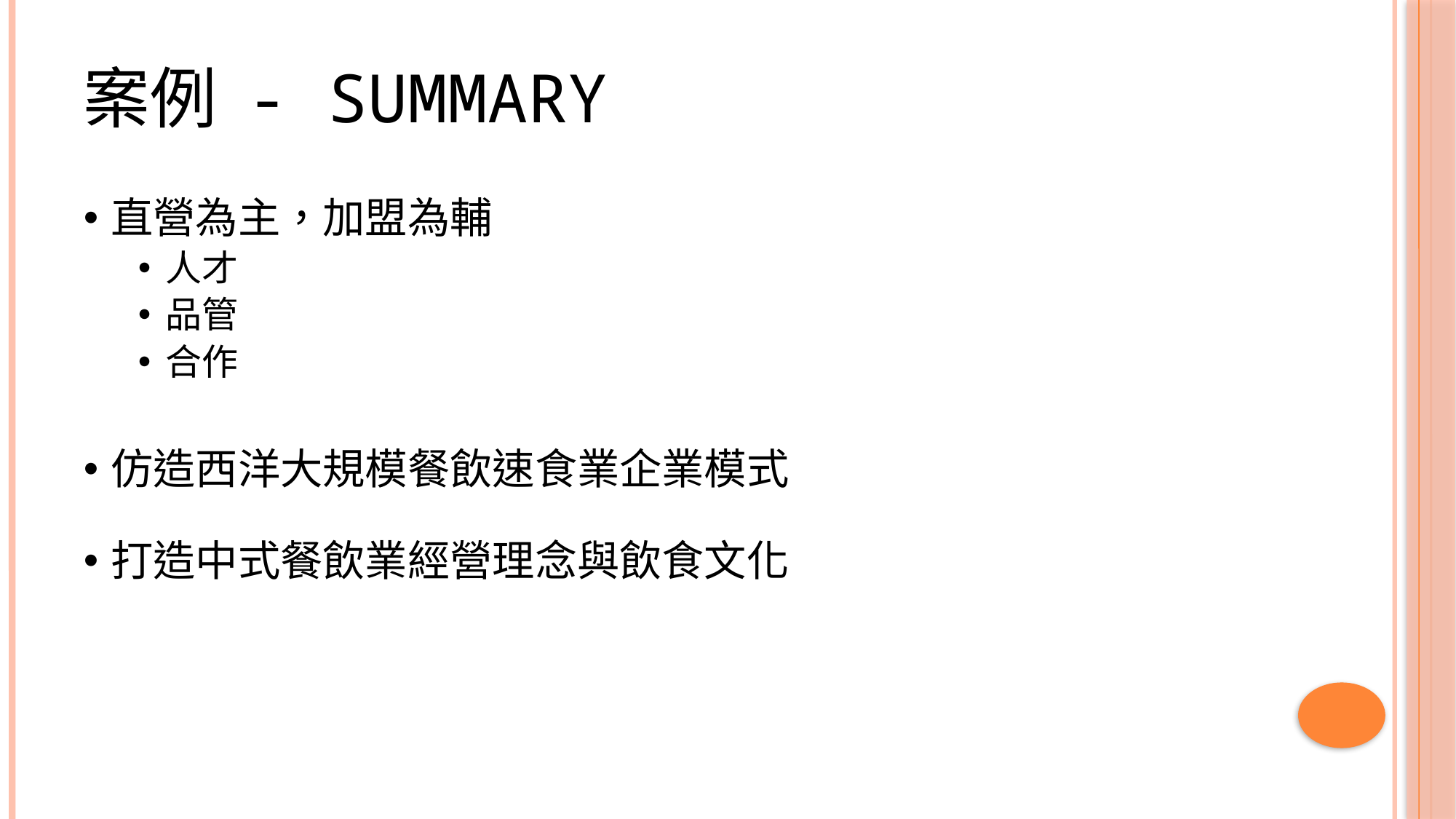

# 案例 - SUMMARY
直營為主，加盟為輔
人才
品管
合作

仿造西洋大規模餐飲速食業企業模式

打造中式餐飲業經營理念與飲食文化